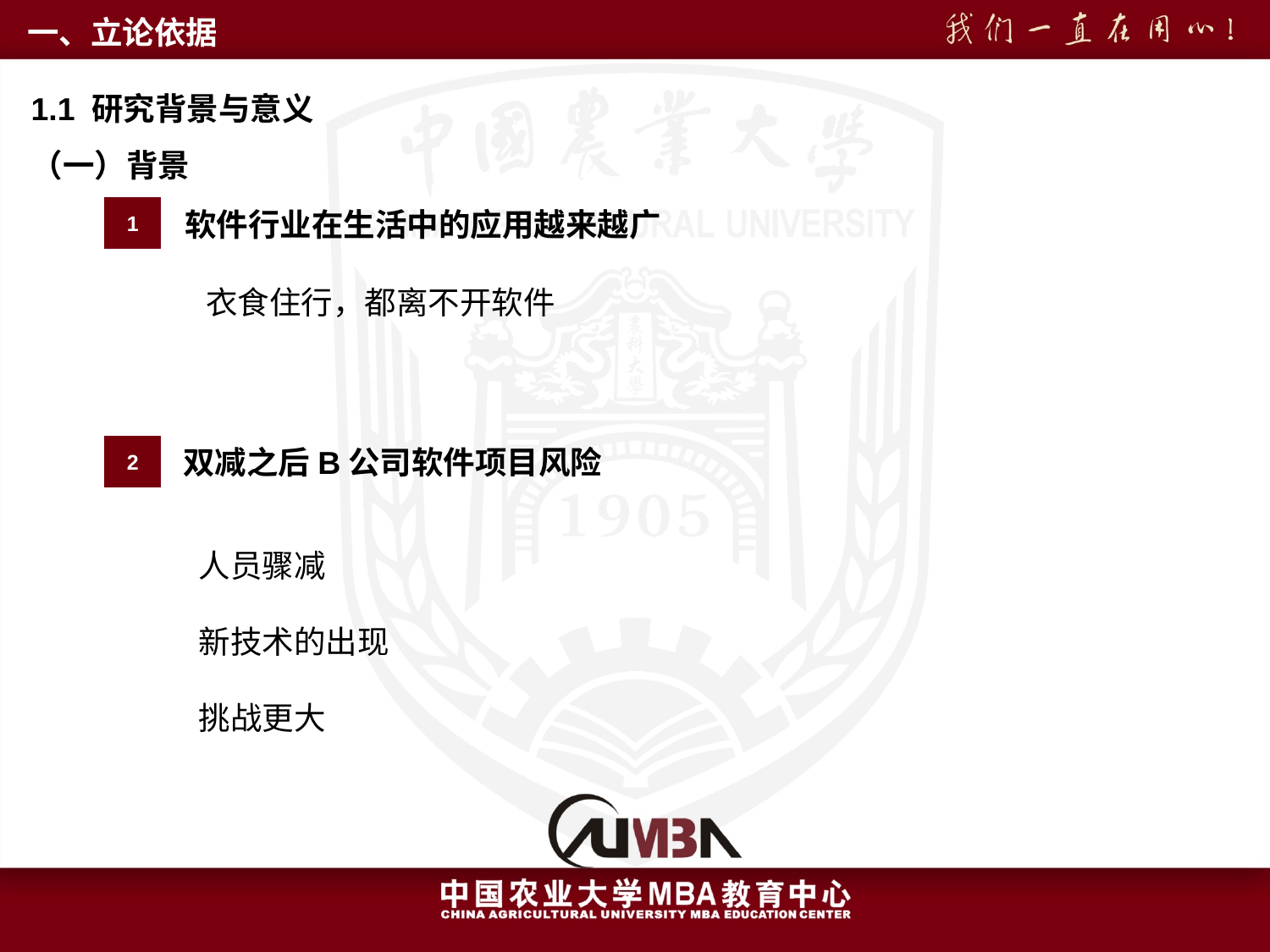

一、立论依据
1.1 研究背景与意义
（一）背景
1
软件行业在生活中的应用越来越广
衣食住行，都离不开软件
双减之后B公司软件项目风险
2
人员骤减

新技术的出现

挑战更大